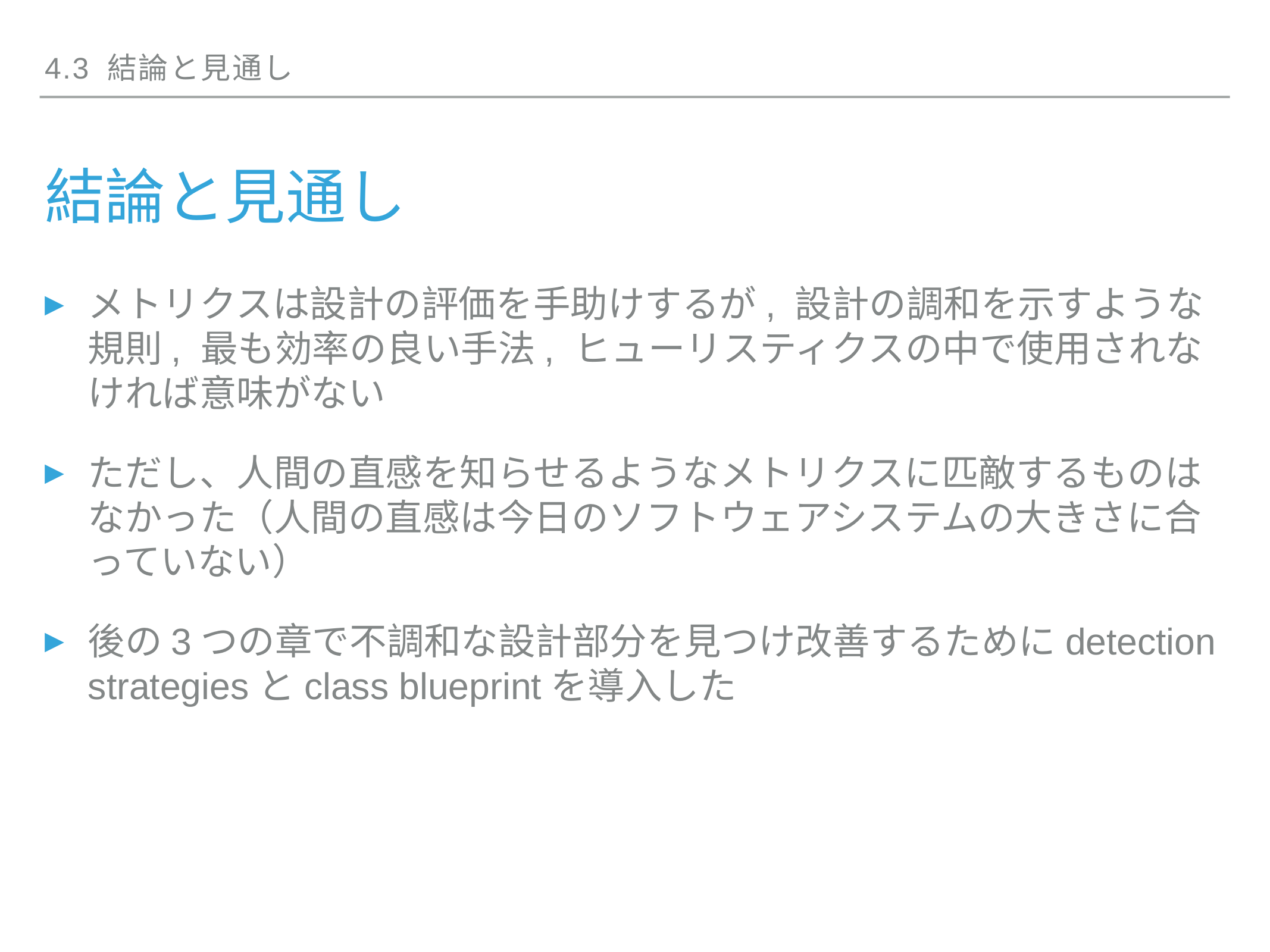

4.3 結論と見通し
# 結論と見通し
メトリクスは設計の評価を手助けするが, 設計の調和を示すような規則, 最も効率の良い手法, ヒューリスティクスの中で使用されなければ意味がない
ただし、人間の直感を知らせるようなメトリクスに匹敵するものはなかった（人間の直感は今日のソフトウェアシステムの大きさに合っていない）
後の3つの章で不調和な設計部分を見つけ改善するためにdetection strategiesとclass blueprintを導入した